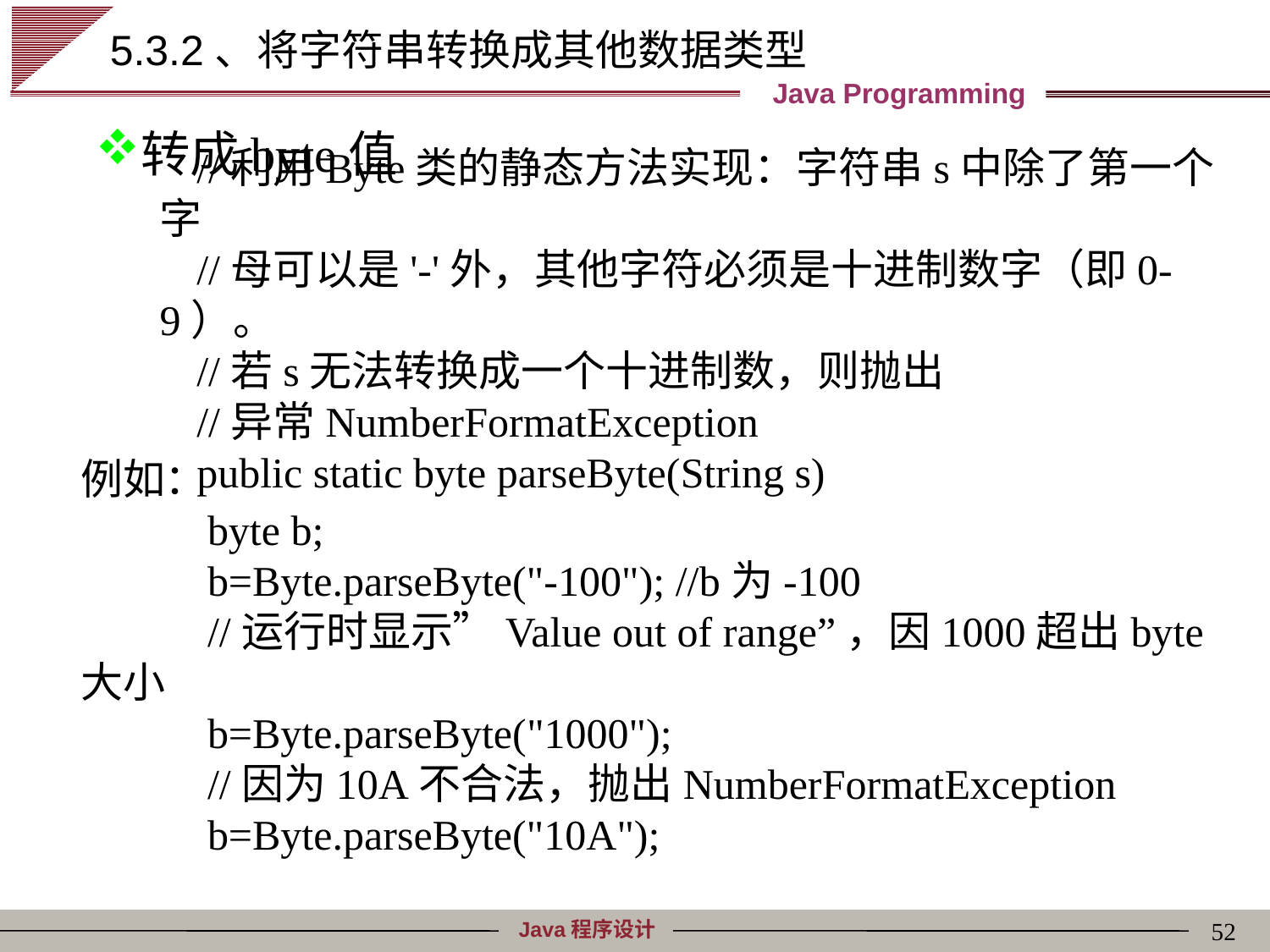

# 5.3.2、将字符串转换成其他数据类型
转成byte值
//利用Byte类的静态方法实现：字符串s中除了第一个字
//母可以是'-'外，其他字符必须是十进制数字（即0-9）。
//若s无法转换成一个十进制数，则抛出
//异常NumberFormatException
public static byte parseByte(String s)
例如：
	byte b;
	b=Byte.parseByte("-100"); //b为-100
	//运行时显示”Value out of range”，因1000超出byte大小
	b=Byte.parseByte("1000");
	//因为10A不合法，抛出NumberFormatException
	b=Byte.parseByte("10A");